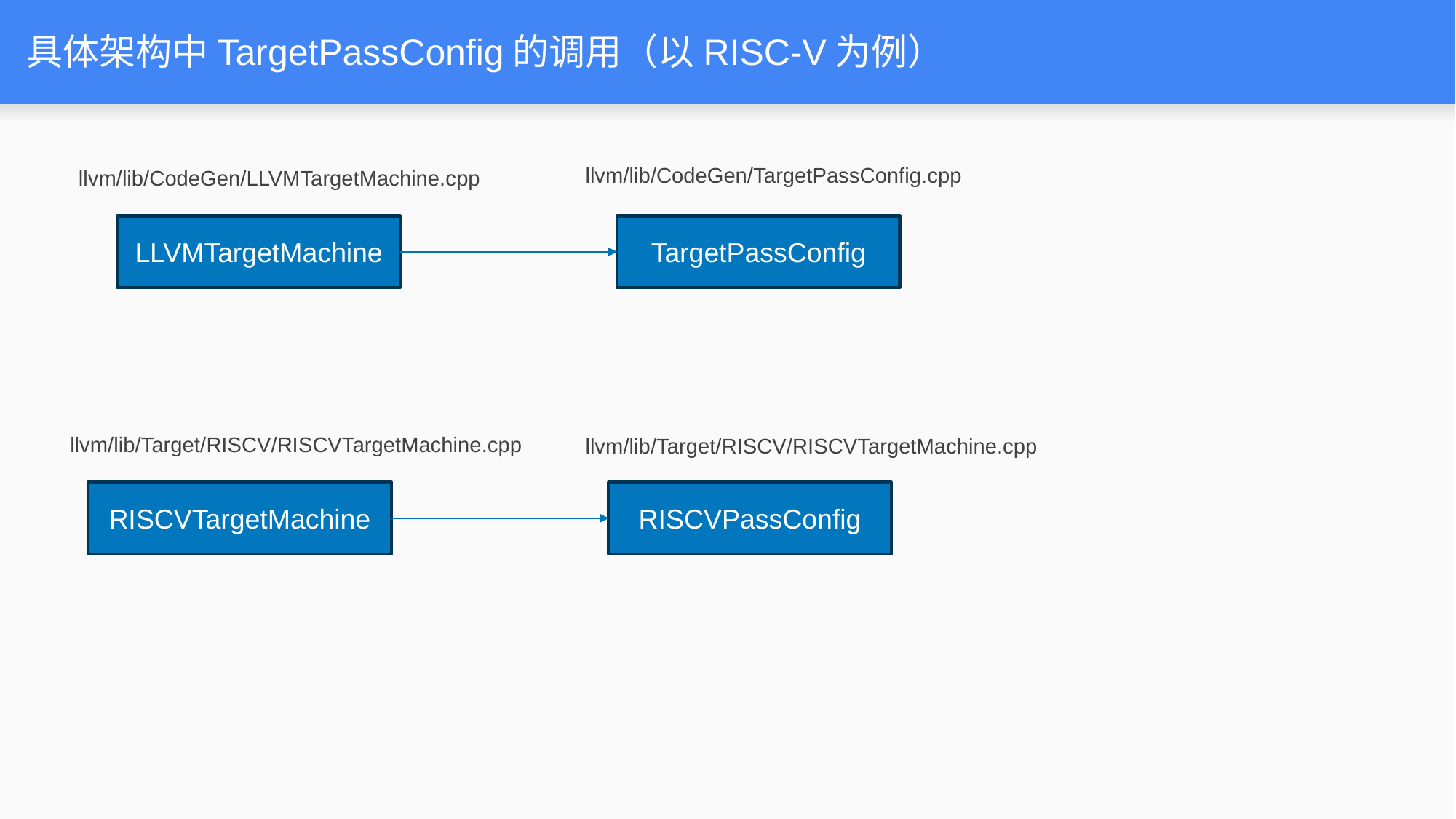

# 具体架构中TargetPassConfig的调用（以RISC-V为例）
llvm/lib/CodeGen/TargetPassConfig.cpp
llvm/lib/CodeGen/LLVMTargetMachine.cpp
LLVMTargetMachine
TargetPassConfig
llvm/lib/Target/RISCV/RISCVTargetMachine.cpp
llvm/lib/Target/RISCV/RISCVTargetMachine.cpp
RISCVTargetMachine
RISCVPassConfig